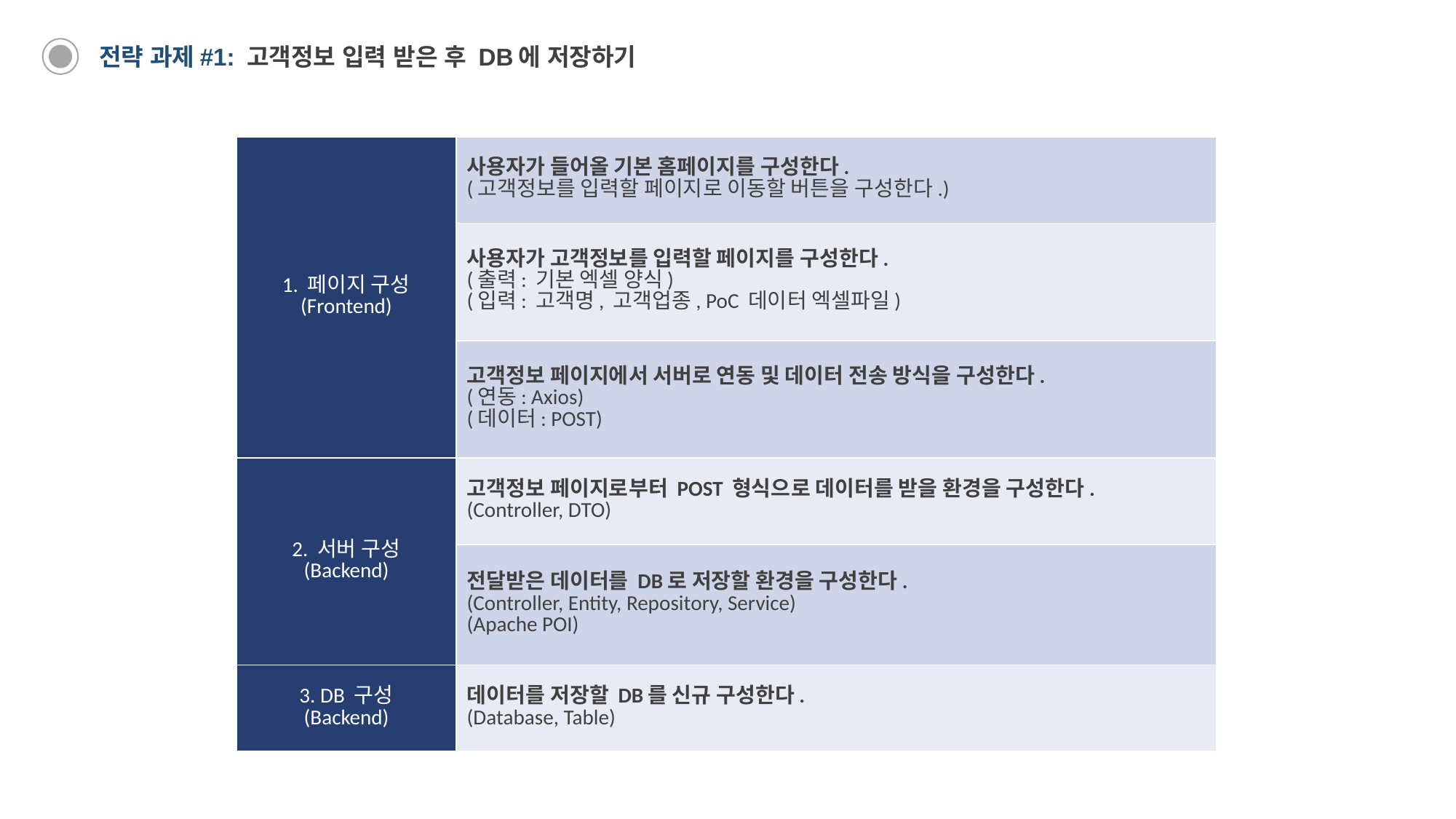

전략 과제#1: 고객정보 입력 받은 후 DB에 저장하기

| 1. 페이지 구성 (Frontend) | 사용자가 들어올 기본 홈페이지를 구성한다. (고객정보를 입력할 페이지로 이동할 버튼을 구성한다.) |
| --- | --- |
|  | 사용자가 고객정보를 입력할 페이지를 구성한다. (출력: 기본 엑셀 양식) (입력: 고객명, 고객업종, PoC 데이터 엑셀파일) |
|  | 고객정보 페이지에서 서버로 연동 및 데이터 전송 방식을 구성한다. (연동: Axios) (데이터: POST) |
| 2. 서버 구성 (Backend) | 고객정보 페이지로부터 POST 형식으로 데이터를 받을 환경을 구성한다. (Controller, DTO) |
|  | 전달받은 데이터를 DB로 저장할 환경을 구성한다. (Controller, Entity, Repository, Service) (Apache POI) |
| 3. DB 구성 (Backend) | 데이터를 저장할 DB를 신규 구성한다. (Database, Table) |